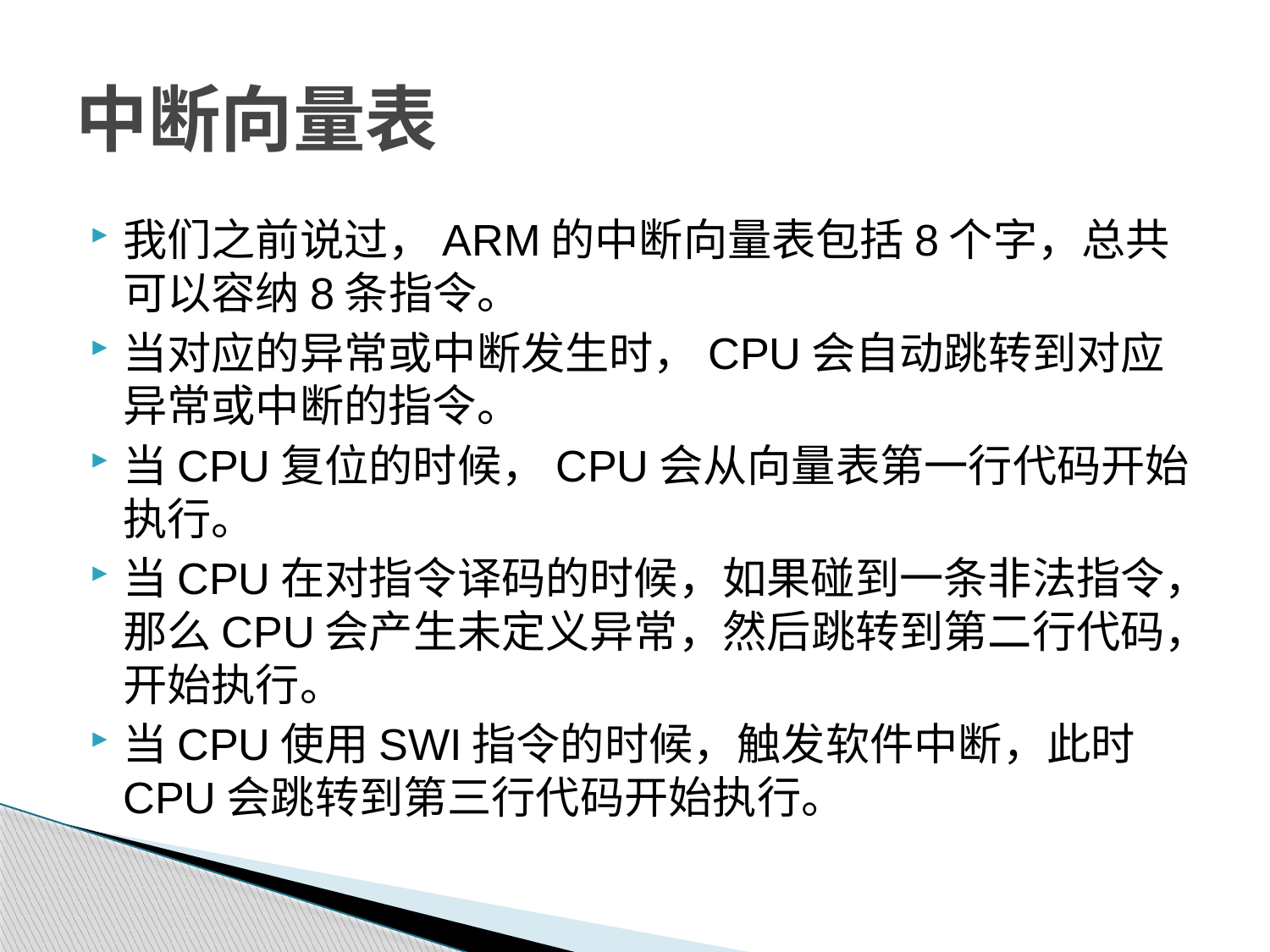

# 中断向量表
我们之前说过，ARM的中断向量表包括8个字，总共可以容纳8条指令。
当对应的异常或中断发生时，CPU会自动跳转到对应异常或中断的指令。
当CPU复位的时候，CPU会从向量表第一行代码开始执行。
当CPU在对指令译码的时候，如果碰到一条非法指令，那么CPU会产生未定义异常，然后跳转到第二行代码，开始执行。
当CPU使用SWI指令的时候，触发软件中断，此时CPU会跳转到第三行代码开始执行。